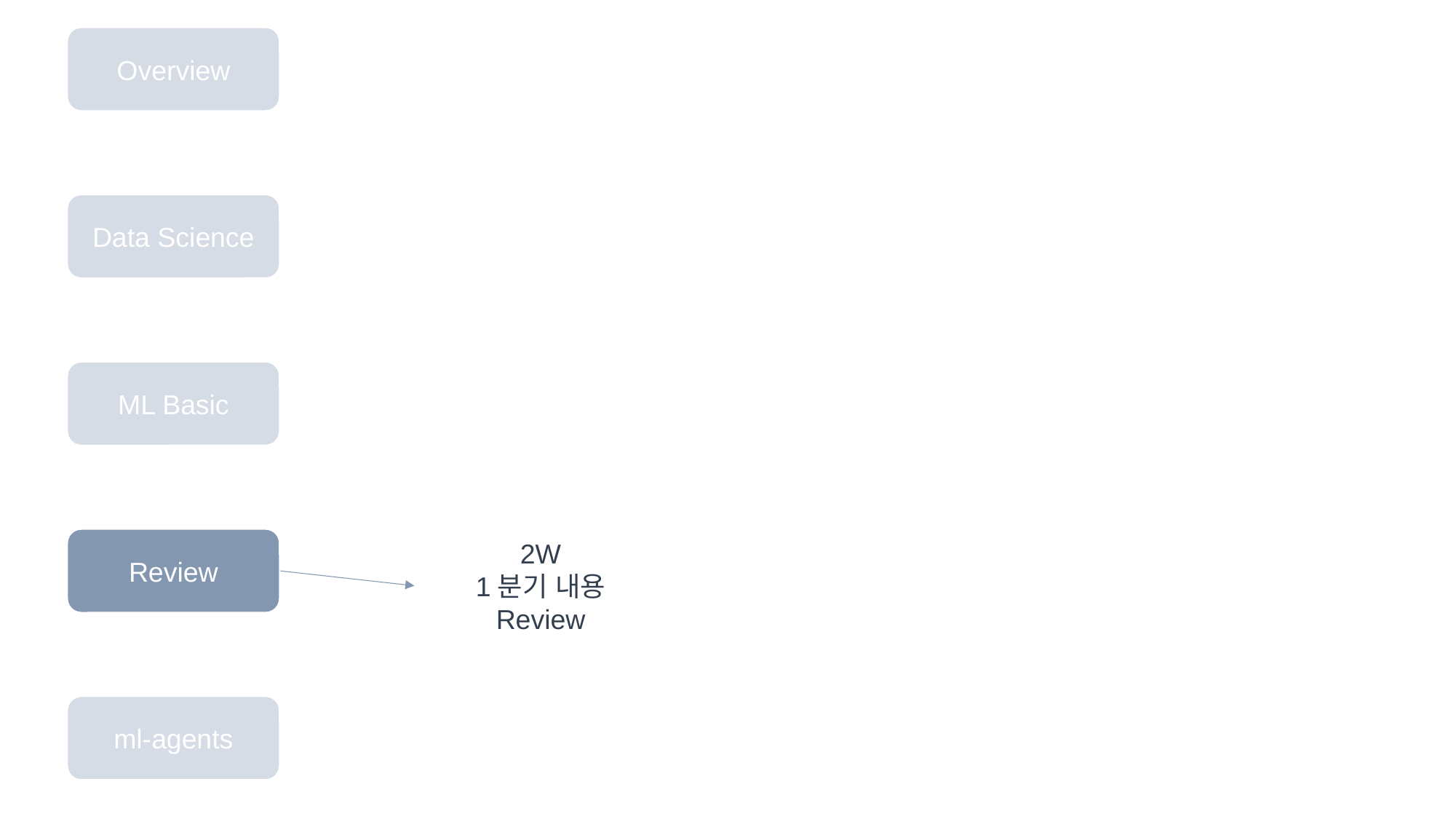

Overview
Data Science
ML Basic
Review
2W
1분기 내용 Review
ml-agents